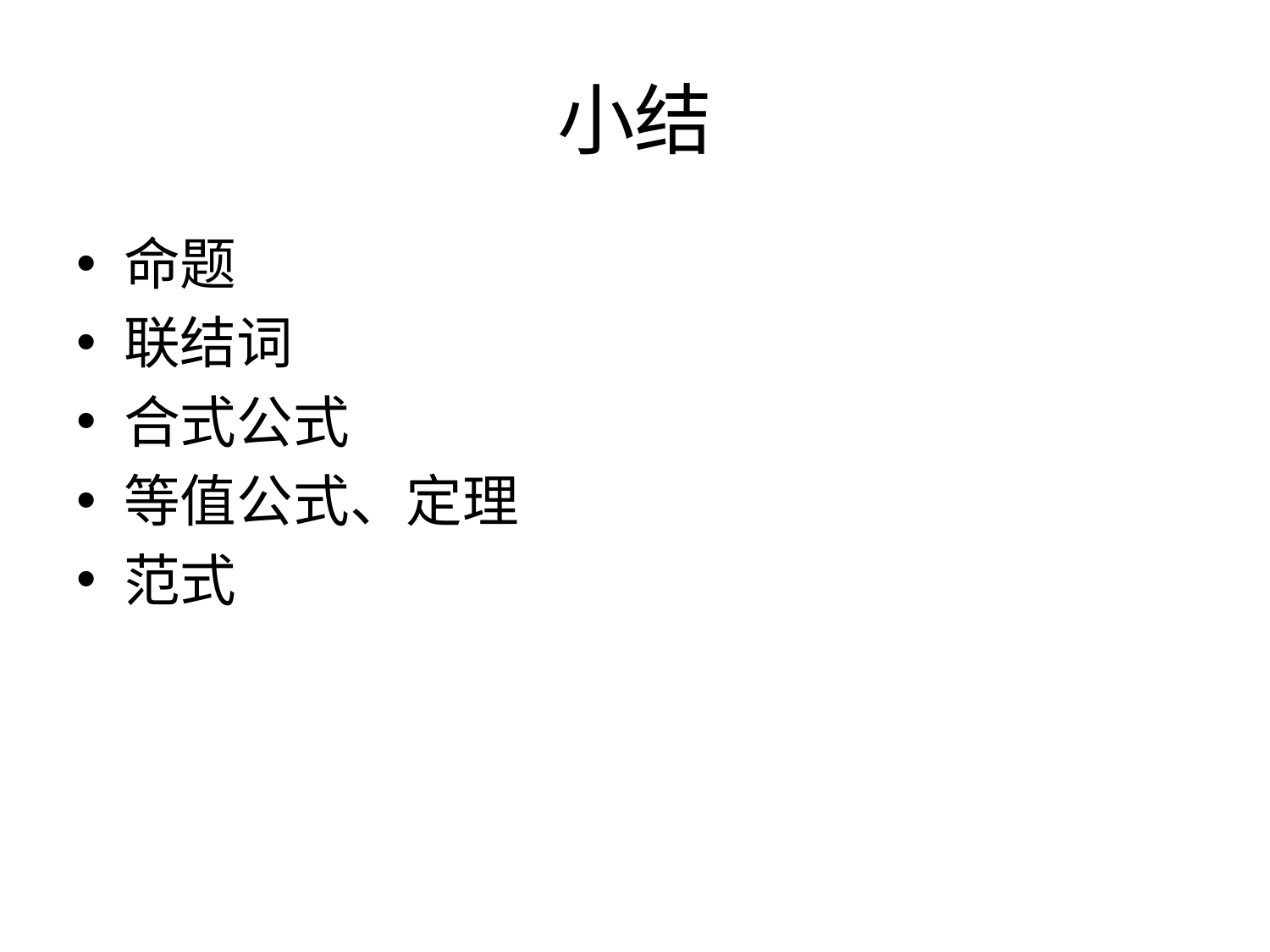

# 小结
命题
联结词
合式公式
等值公式、定理
范式